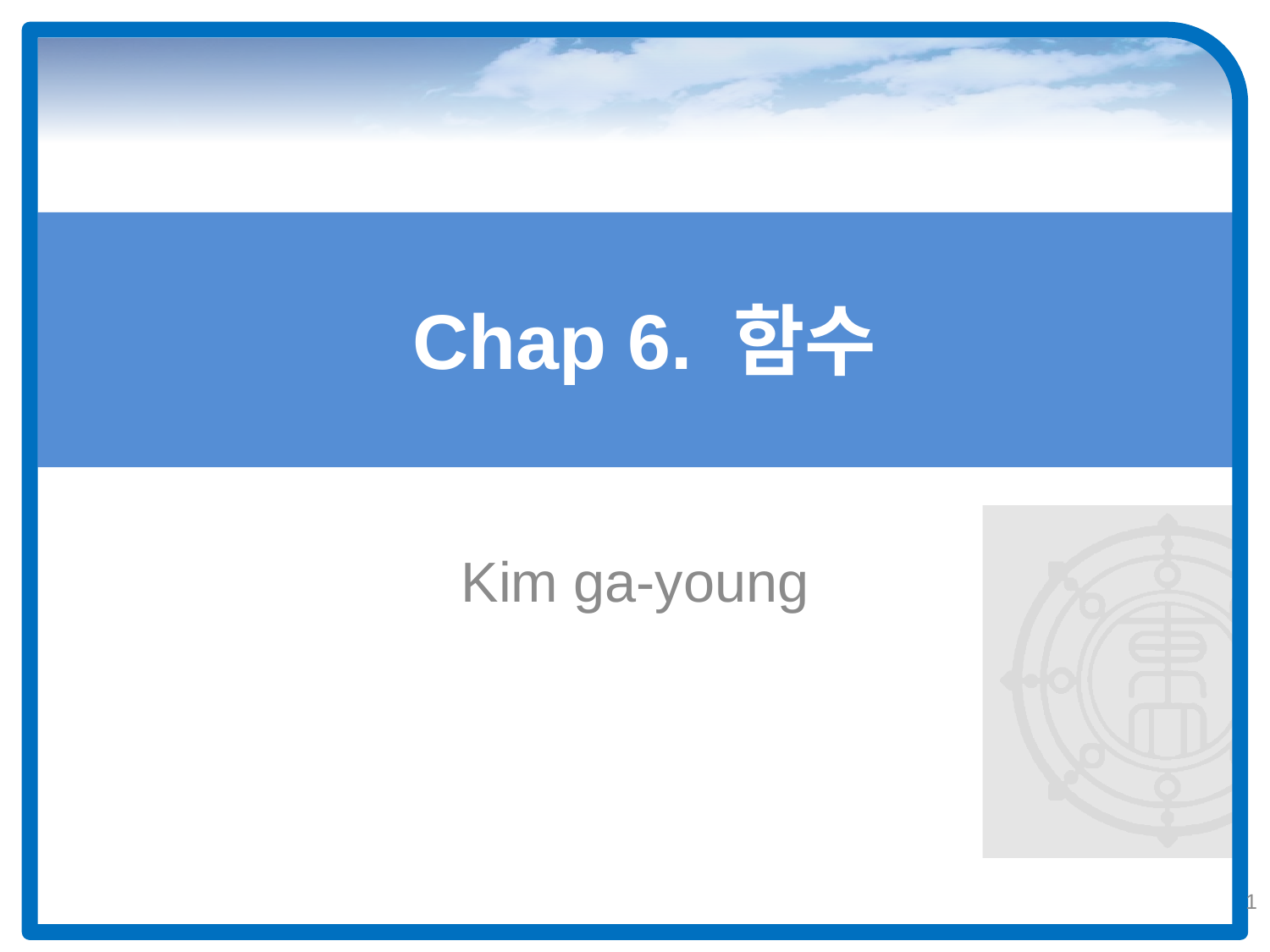

# Chap 6. 함수
Kim ga-young
1